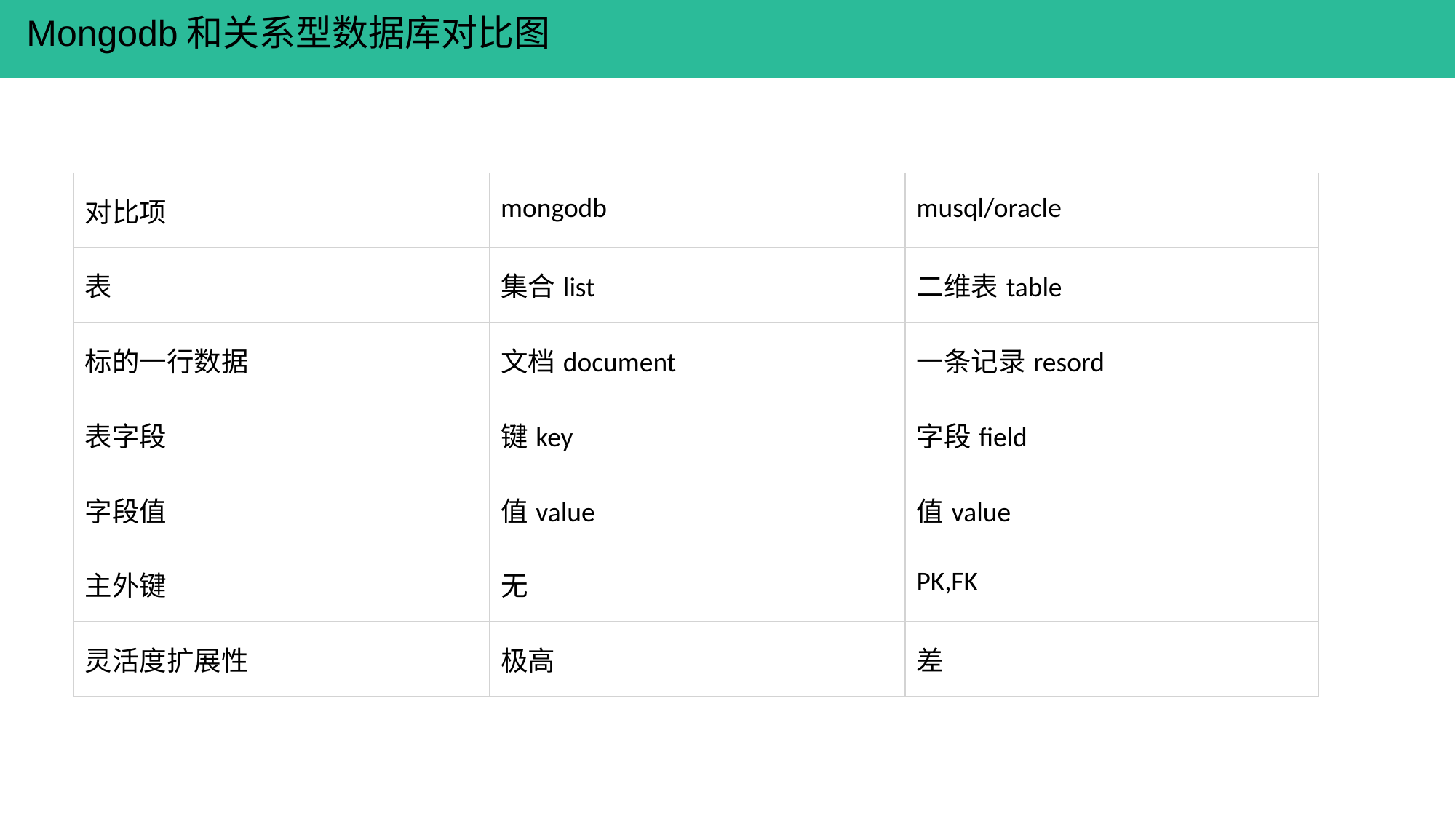

Mongodb和关系型数据库对比图
| 对比项 | mongodb | musql/oracle |
| --- | --- | --- |
| 表 | 集合list | 二维表table |
| 标的一行数据 | 文档document | 一条记录resord |
| 表字段 | 键key | 字段field |
| 字段值 | 值value | 值value |
| 主外键 | 无 | PK,FK |
| 灵活度扩展性 | 极高 | 差 |